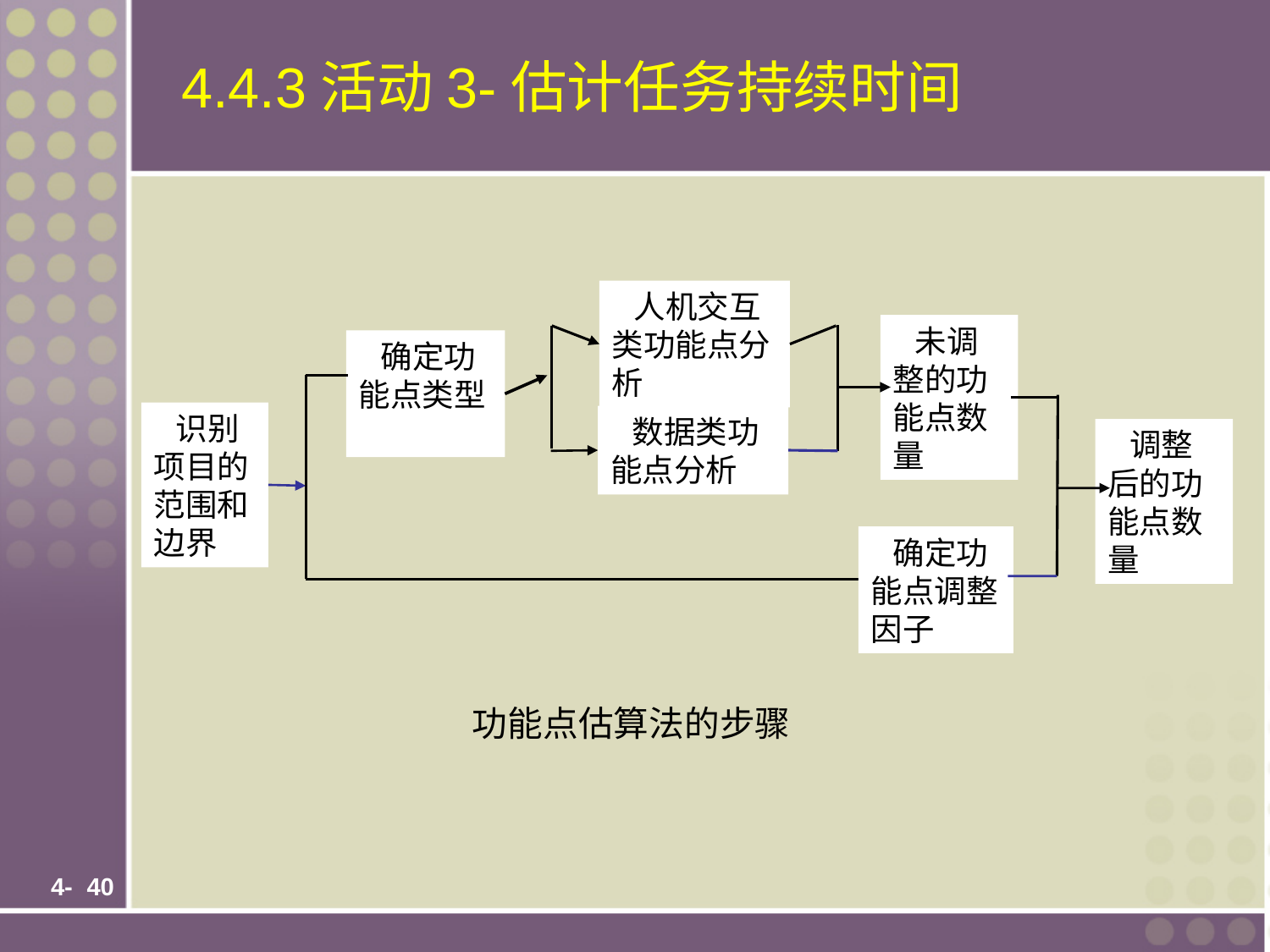

# 4.4.3活动3-估计任务持续时间
  人机交互类功能点分析
  未调整的功能点数量
  确定功能点类型
  识别项目的范围和边界
  数据类功能点分析
  调整后的功能点数量
  确定功能点调整因子
  功能点估算法的步骤
  4-  40